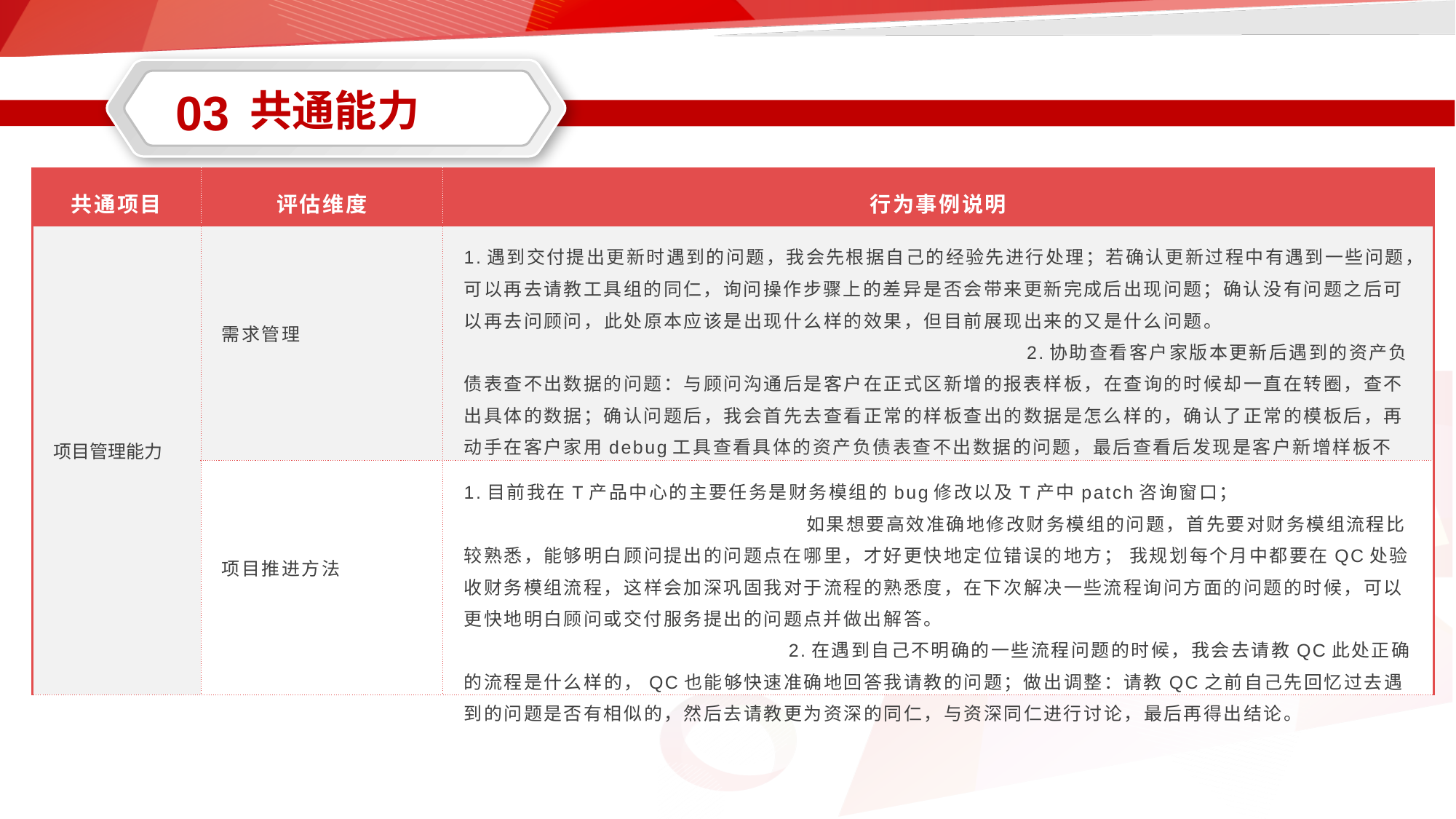

03
共通能力

| 共通项目 | 评估维度 | 行为事例说明 |
| --- | --- | --- |
| 项目管理能力 | 需求管理 | 1.遇到交付提出更新时遇到的问题，我会先根据自己的经验先进行处理；若确认更新过程中有遇到一些问题，可以再去请教工具组的同仁，询问操作步骤上的差异是否会带来更新完成后出现问题；确认没有问题之后可以再去问顾问，此处原本应该是出现什么样的效果，但目前展现出来的又是什么问题。 2.协助查看客户家版本更新后遇到的资产负债表查不出数据的问题：与顾问沟通后是客户在正式区新增的报表样板，在查询的时候却一直在转圈，查不出具体的数据；确认问题后，我会首先去查看正常的样板查出的数据是怎么样的，确认了正常的模板后，再动手在客户家用debug工具查看具体的资产负债表查不出数据的问题，最后查看后发现是客户新增样板不符合标准逻辑，导致死循环。 |
|  | 项目推进方法 | 1.目前我在T产品中心的主要任务是财务模组的bug修改以及T产中patch咨询窗口； 如果想要高效准确地修改财务模组的问题，首先要对财务模组流程比较熟悉，能够明白顾问提出的问题点在哪里，才好更快地定位错误的地方； 我规划每个月中都要在QC处验收财务模组流程，这样会加深巩固我对于流程的熟悉度，在下次解决一些流程询问方面的问题的时候，可以更快地明白顾问或交付服务提出的问题点并做出解答。 2.在遇到自己不明确的一些流程问题的时候，我会去请教QC此处正确的流程是什么样的，QC也能够快速准确地回答我请教的问题；做出调整：请教QC之前自己先回忆过去遇到的问题是否有相似的，然后去请教更为资深的同仁，与资深同仁进行讨论，最后再得出结论。 |
8